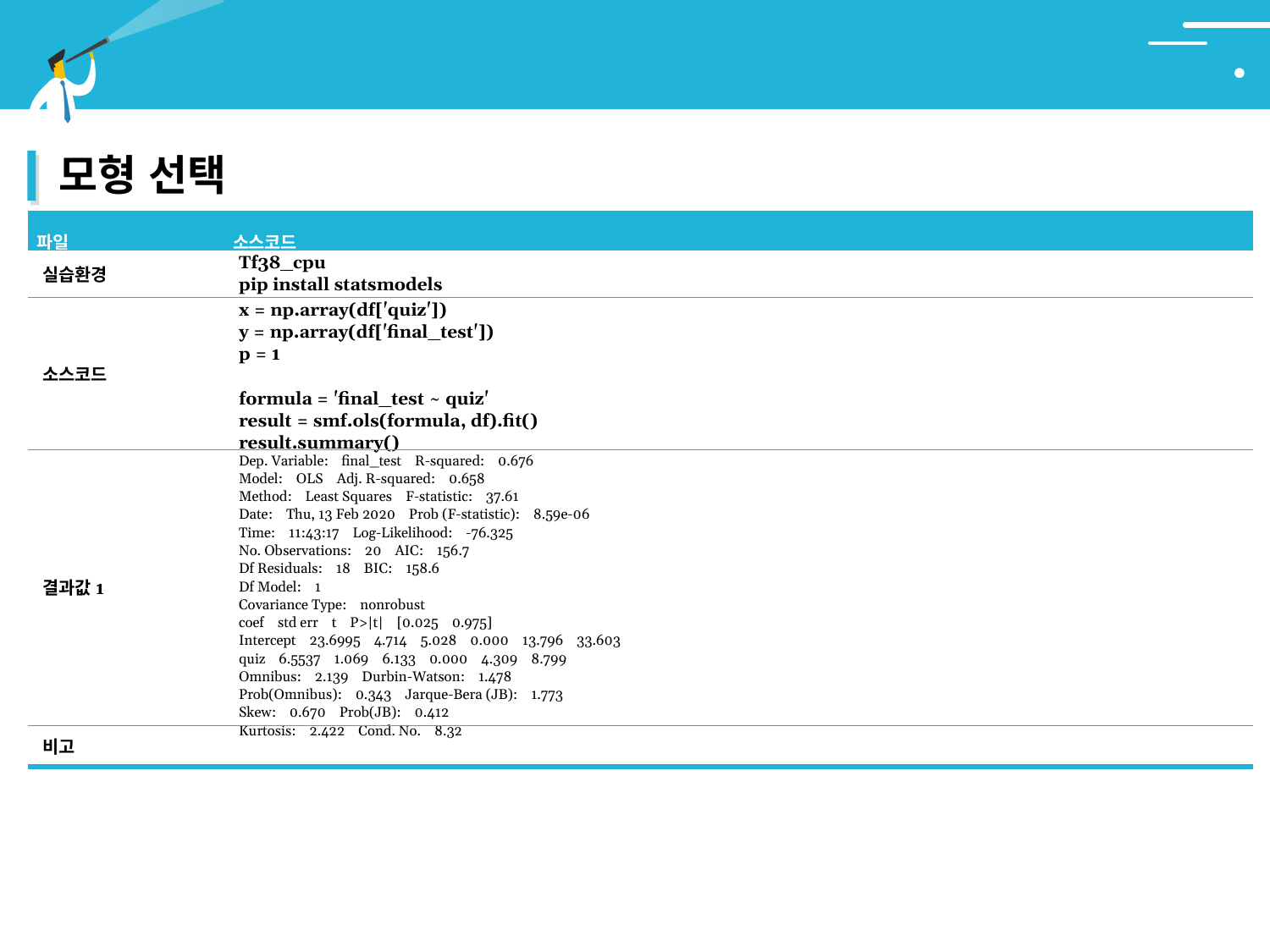

# 5. 모형의 선택
모형 선택

| 파일 | 소스코드 |
| --- | --- |
| 실습환경 | Tf38\_cpu pip install statsmodels |
| 소스코드 | x = np.array(df['quiz']) y = np.array(df['final\_test']) p = 1 formula = 'final\_test ~ quiz' result = smf.ols(formula, df).fit() result.summary() |
| 결과값1 | Dep. Variable: final\_test R-squared: 0.676 Model: OLS Adj. R-squared: 0.658 Method: Least Squares F-statistic: 37.61 Date: Thu, 13 Feb 2020 Prob (F-statistic): 8.59e-06 Time: 11:43:17 Log-Likelihood: -76.325 No. Observations: 20 AIC: 156.7 Df Residuals: 18 BIC: 158.6 Df Model: 1 Covariance Type: nonrobust coef std err t P>|t| [0.025 0.975] Intercept 23.6995 4.714 5.028 0.000 13.796 33.603 quiz 6.5537 1.069 6.133 0.000 4.309 8.799 Omnibus: 2.139 Durbin-Watson: 1.478 Prob(Omnibus): 0.343 Jarque-Bera (JB): 1.773 Skew: 0.670 Prob(JB): 0.412 Kurtosis: 2.422 Cond. No. 8.32 |
| 비고 |  |